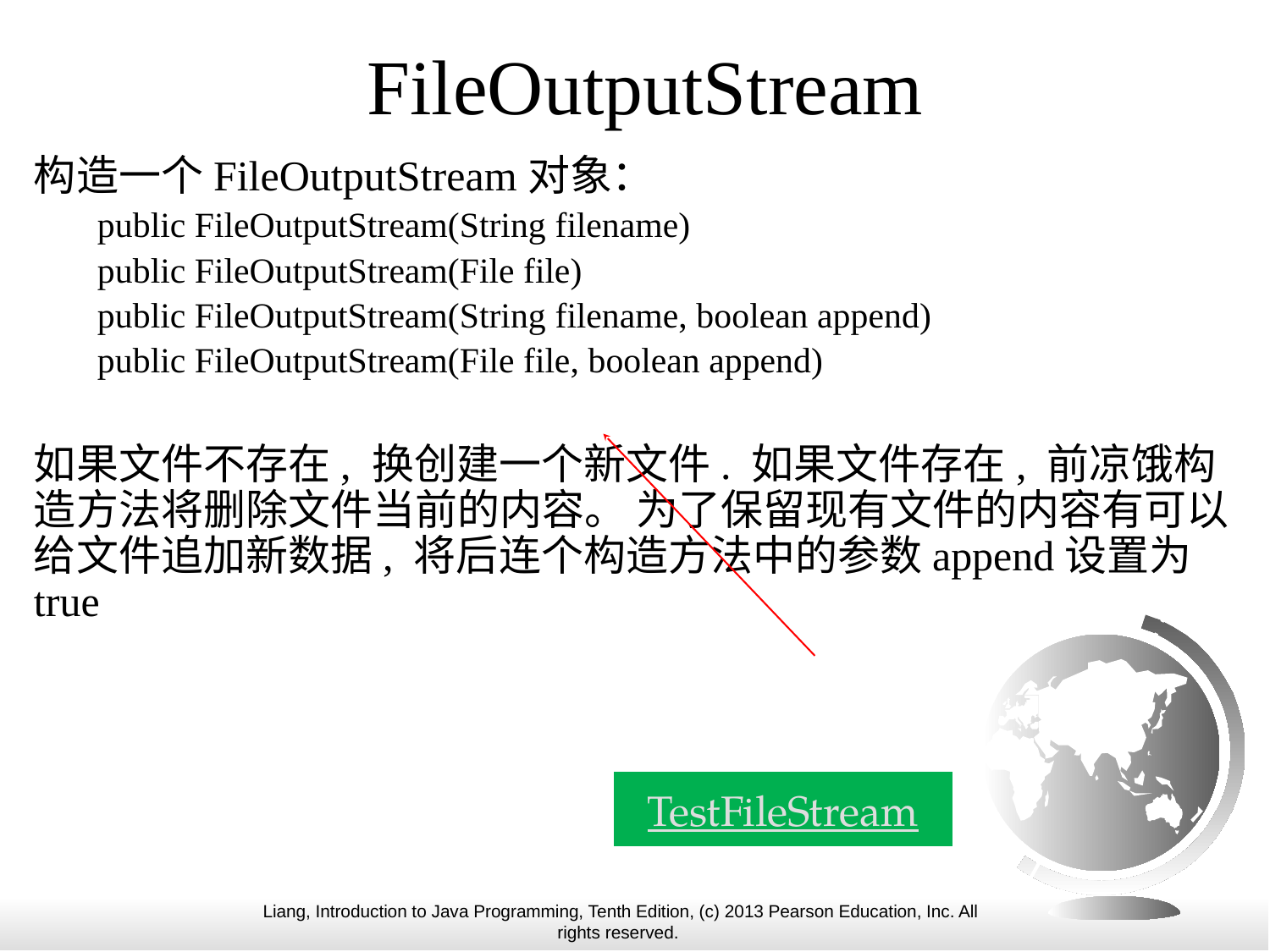

# FileOutputStream
构造一个FileOutputStream对象：
public FileOutputStream(String filename)
public FileOutputStream(File file)
public FileOutputStream(String filename, boolean append)
public FileOutputStream(File file, boolean append)

如果文件不存在, 换创建一个新文件. 如果文件存在, 前凉饿构造方法将删除文件当前的内容。 为了保留现有文件的内容有可以给文件追加新数据, 将后连个构造方法中的参数append设置为true

TestFileStream
12